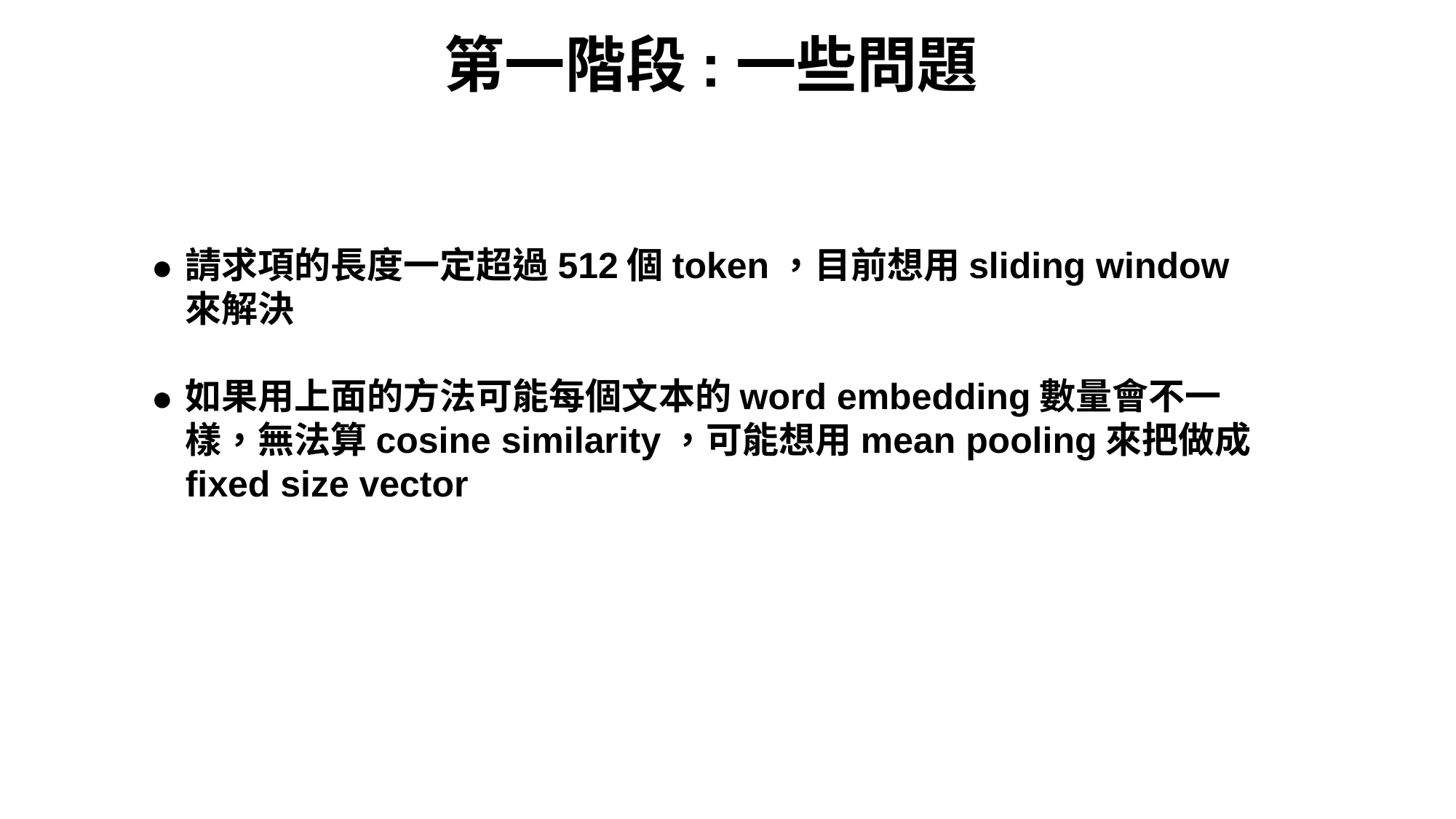

# 第一階段:一些問題
請求項的長度一定超過512個token，目前想用sliding window來解決

如果用上面的方法可能每個文本的word embedding數量會不一樣，無法算cosine similarity，可能想用mean pooling來把做成fixed size vector